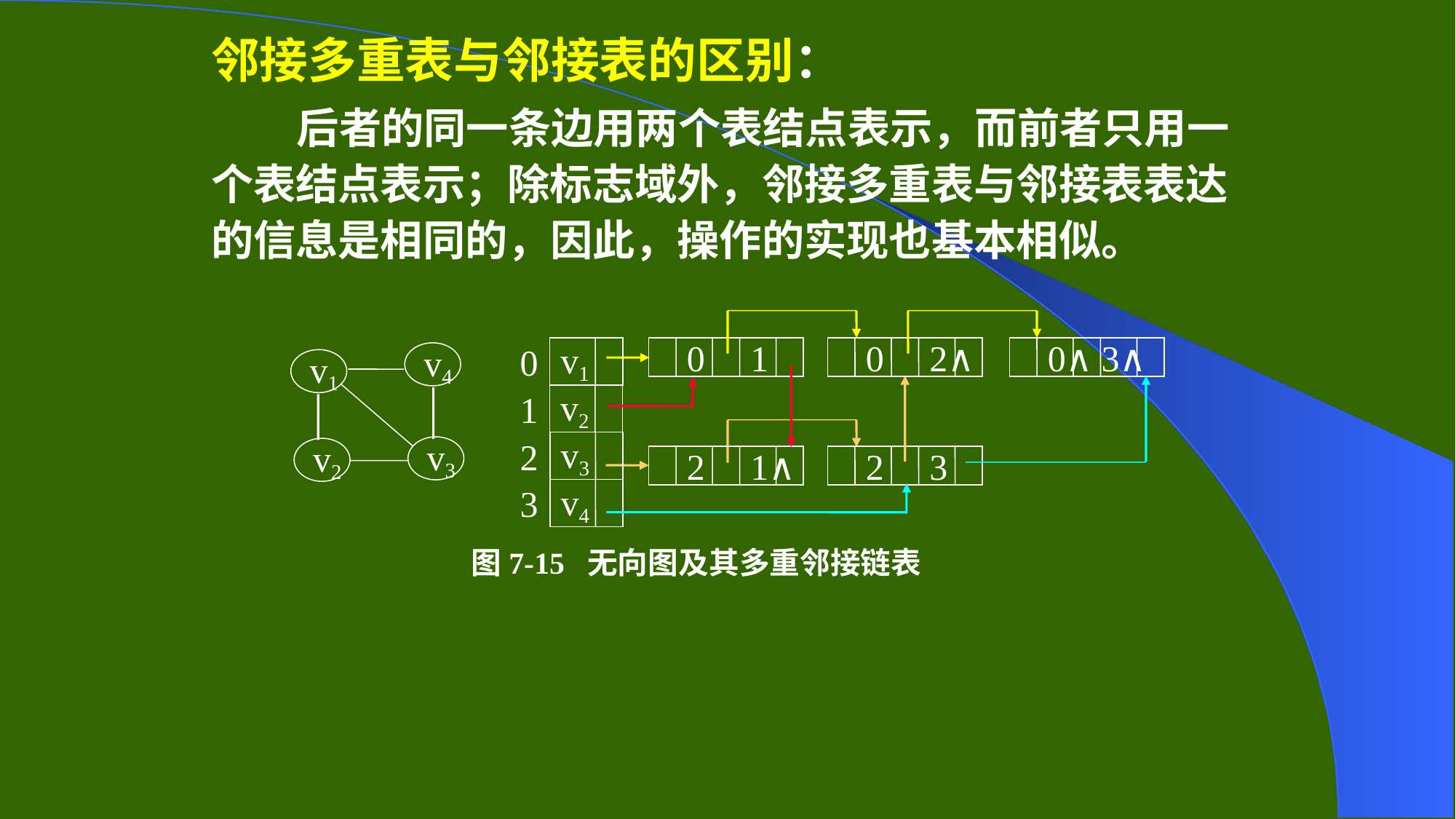

邻接多重表与邻接表的区别：
        后者的同一条边用两个表结点表示，而前者只用一个表结点表示；除标志域外，邻接多重表与邻接表表达的信息是相同的，因此，操作的实现也基本相似。

0
1
2
3
v1

v2

v3

v4

   0     1

   0     2∧

   0∧ 3∧

   2     1∧

   2     3

v4
v1

v3
v2

图7-15  无向图及其多重邻接链表